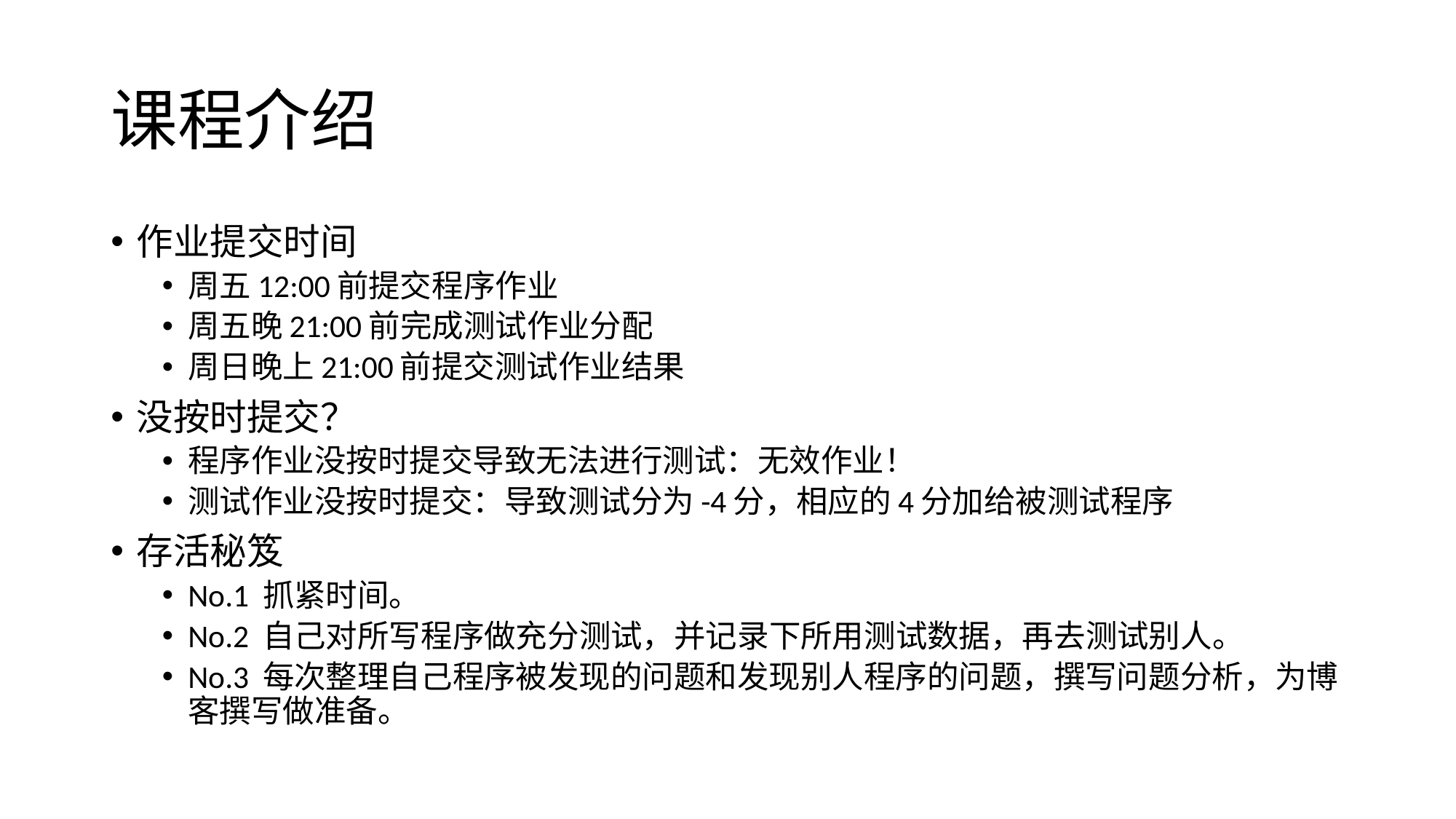

# 课程介绍
作业提交时间
周五12:00前提交程序作业
周五晚21:00前完成测试作业分配
周日晚上21:00前提交测试作业结果
没按时提交？
程序作业没按时提交导致无法进行测试：无效作业！
测试作业没按时提交：导致测试分为-4分，相应的4分加给被测试程序
存活秘笈
No.1 抓紧时间。
No.2 自己对所写程序做充分测试，并记录下所用测试数据，再去测试别人。
No.3 每次整理自己程序被发现的问题和发现别人程序的问题，撰写问题分析，为博客撰写做准备。